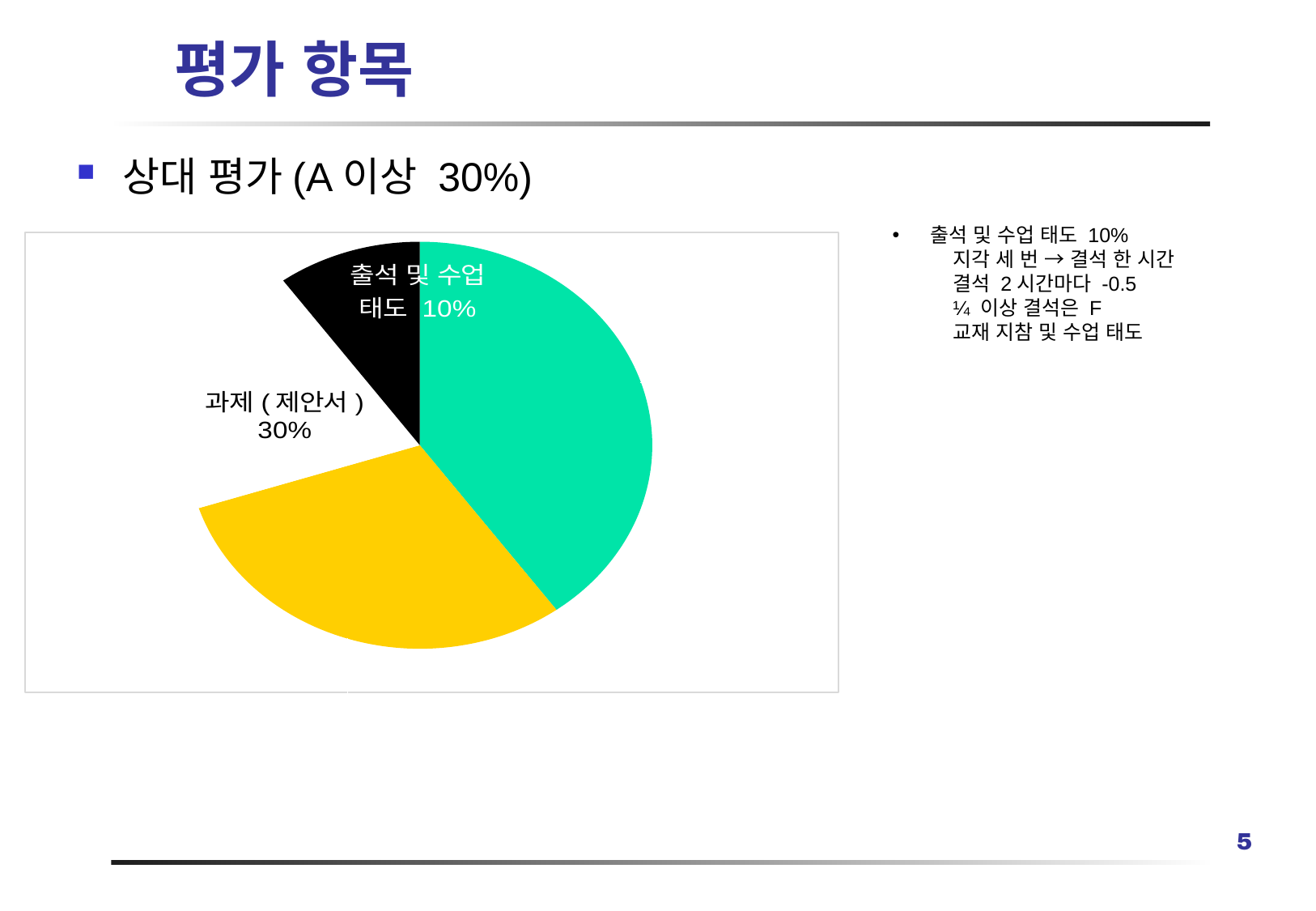

# 평가 항목
상대 평가(A이상 30%)

[unsupported chart]

출석 및 수업 태도 10%
지각 세 번 → 결석 한 시간
결석 2시간마다 -0.5
¼ 이상 결석은 F
교재 지참 및 수업 태도
5